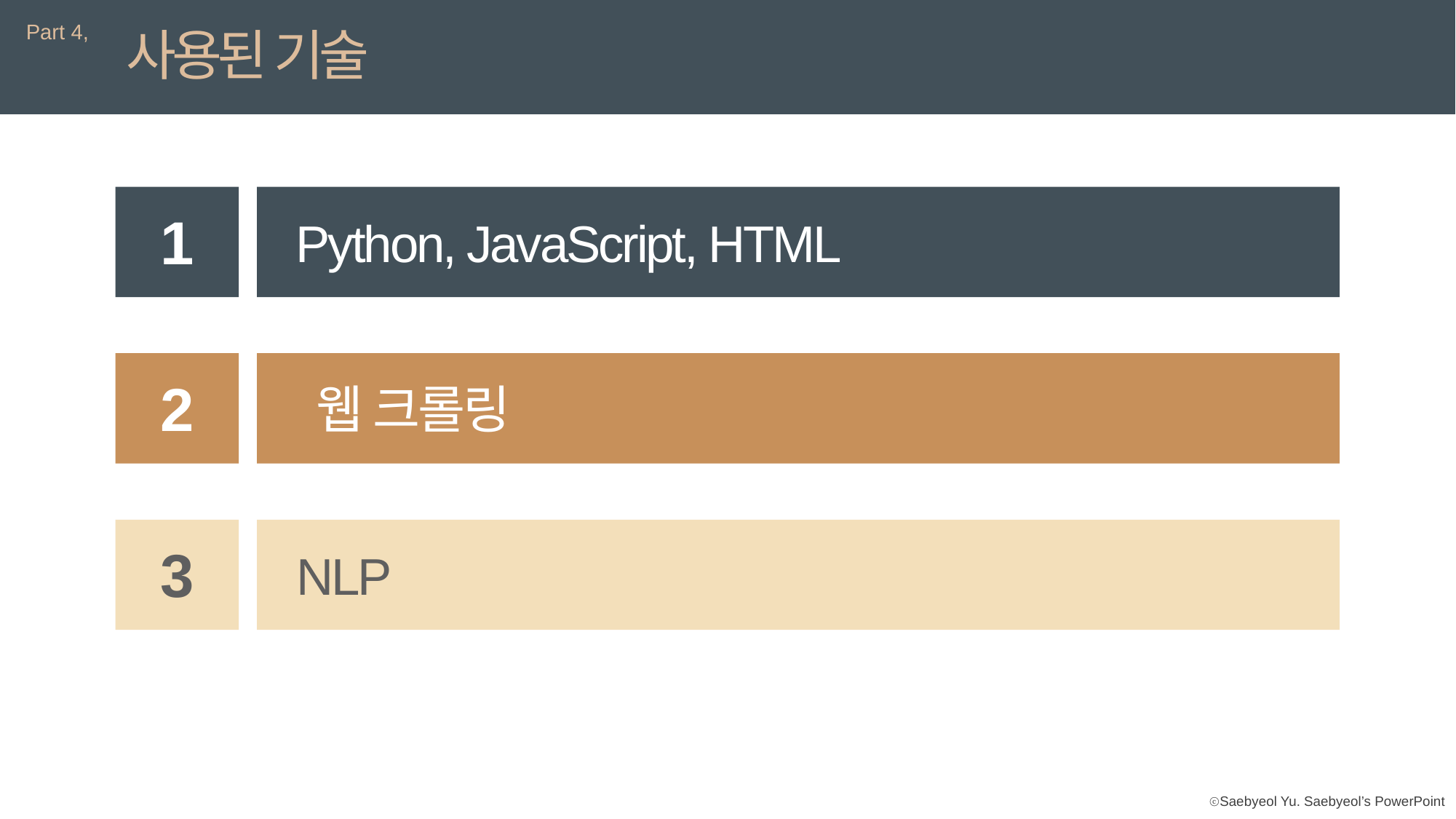

Part 4,
사용된 기술

1
Python, JavaScript, HTML

2
웹 크롤링

3
NLP